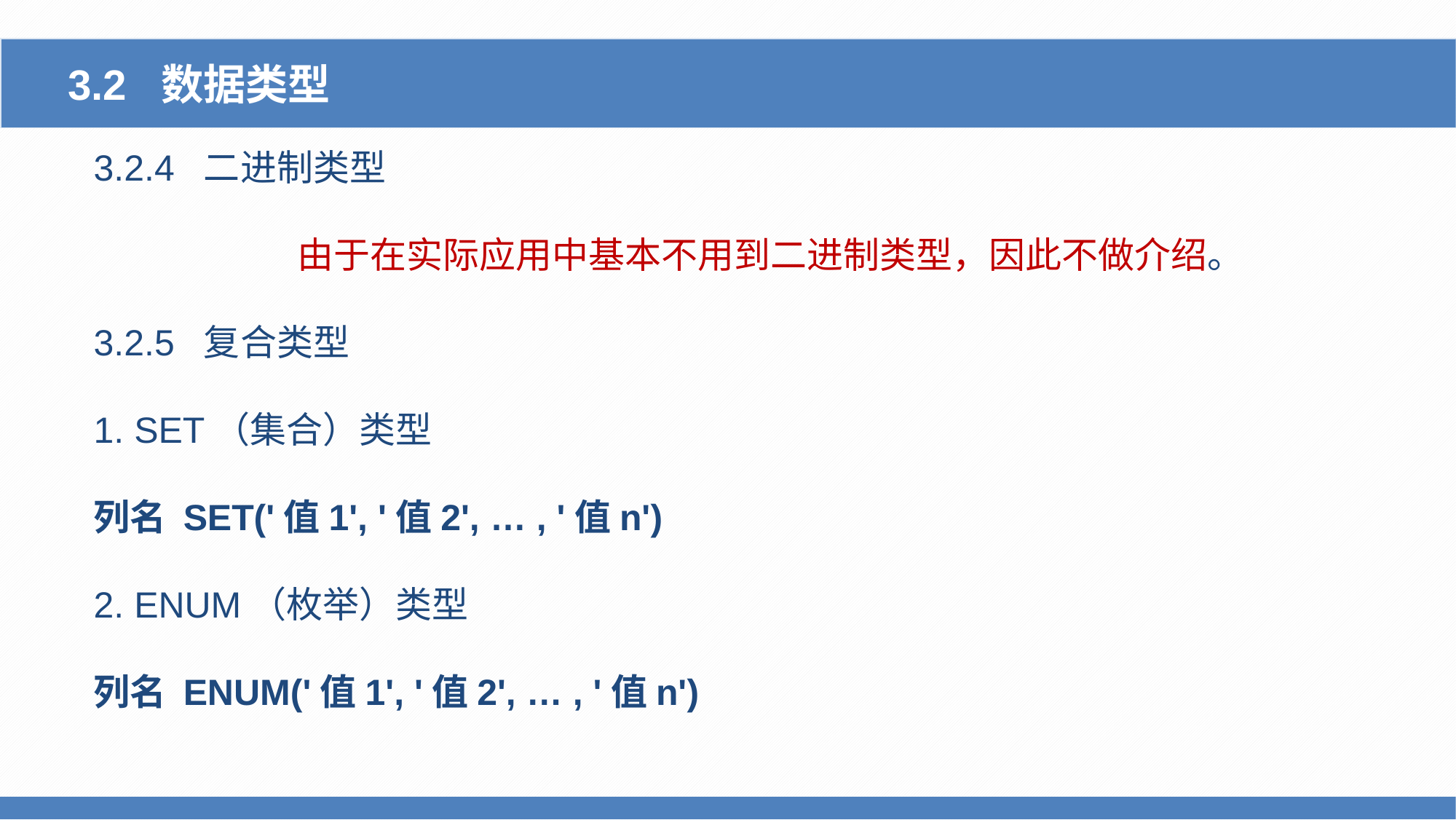

3.2  数据类型
3.2.4  二进制类型

   由于在实际应用中基本不用到二进制类型，因此不做介绍。

3.2.5  复合类型

1. SET（集合）类型

列名 SET('值1', '值2', … , '值n')

2. ENUM（枚举）类型

列名 ENUM('值1', '值2', … , '值n')